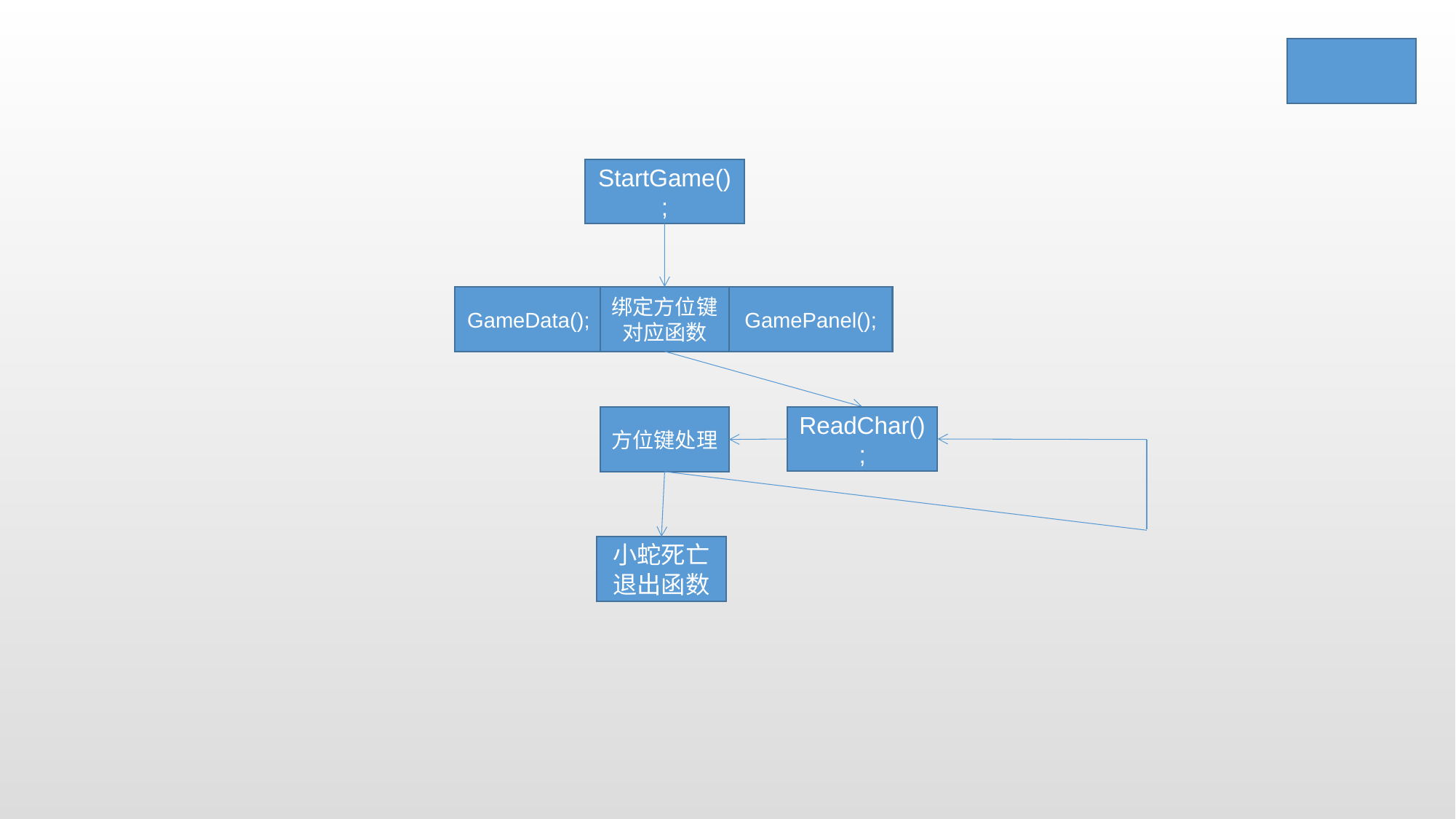

StartGame();
GameData();
绑定方位键对应函数
GamePanel();
ReadChar();
方位键处理
小蛇死亡
退出函数